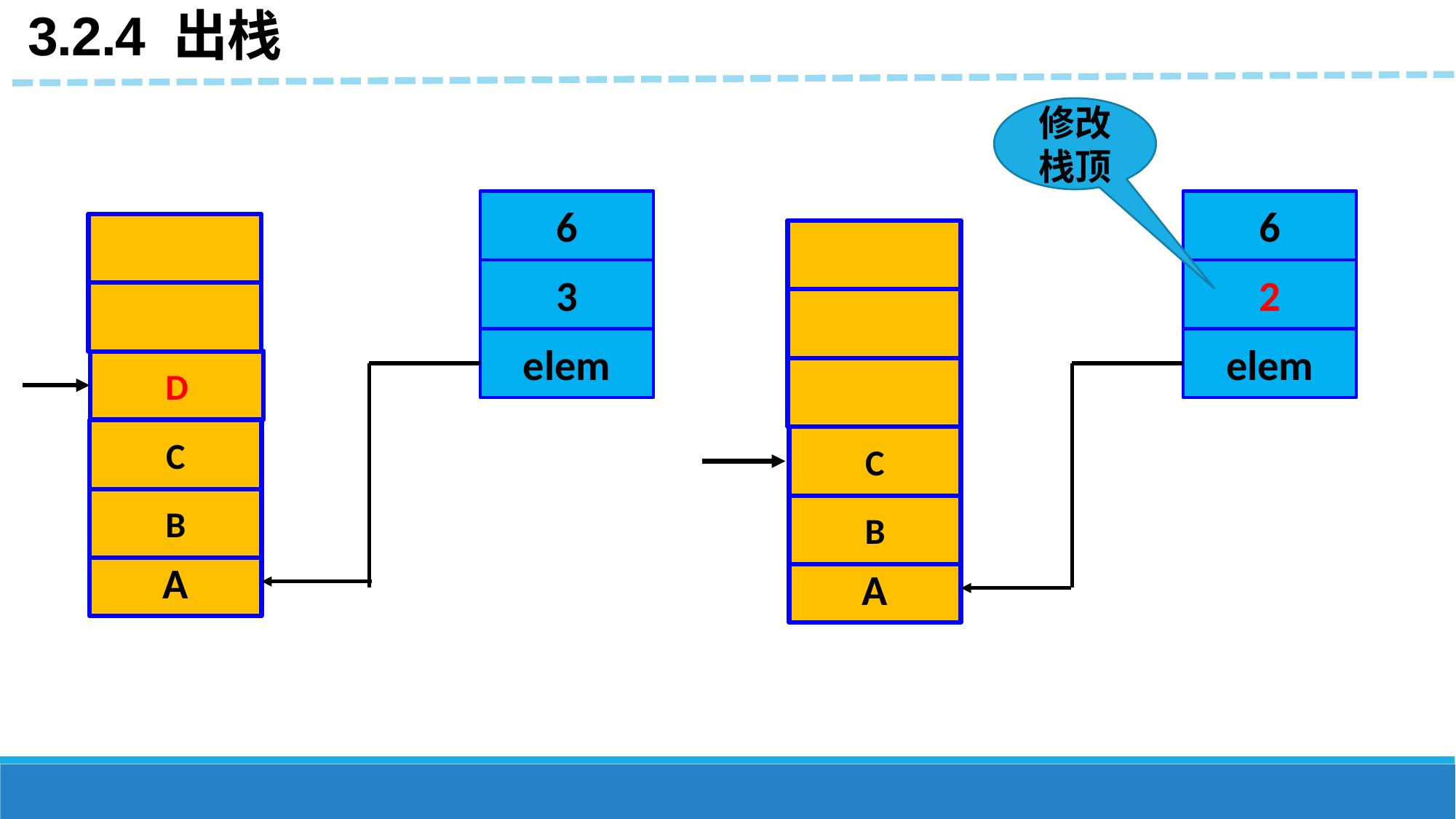

3.2.4 出栈

修改
栈顶
6
3
elem
6
2
elem

D
C
B
A

C
B
A